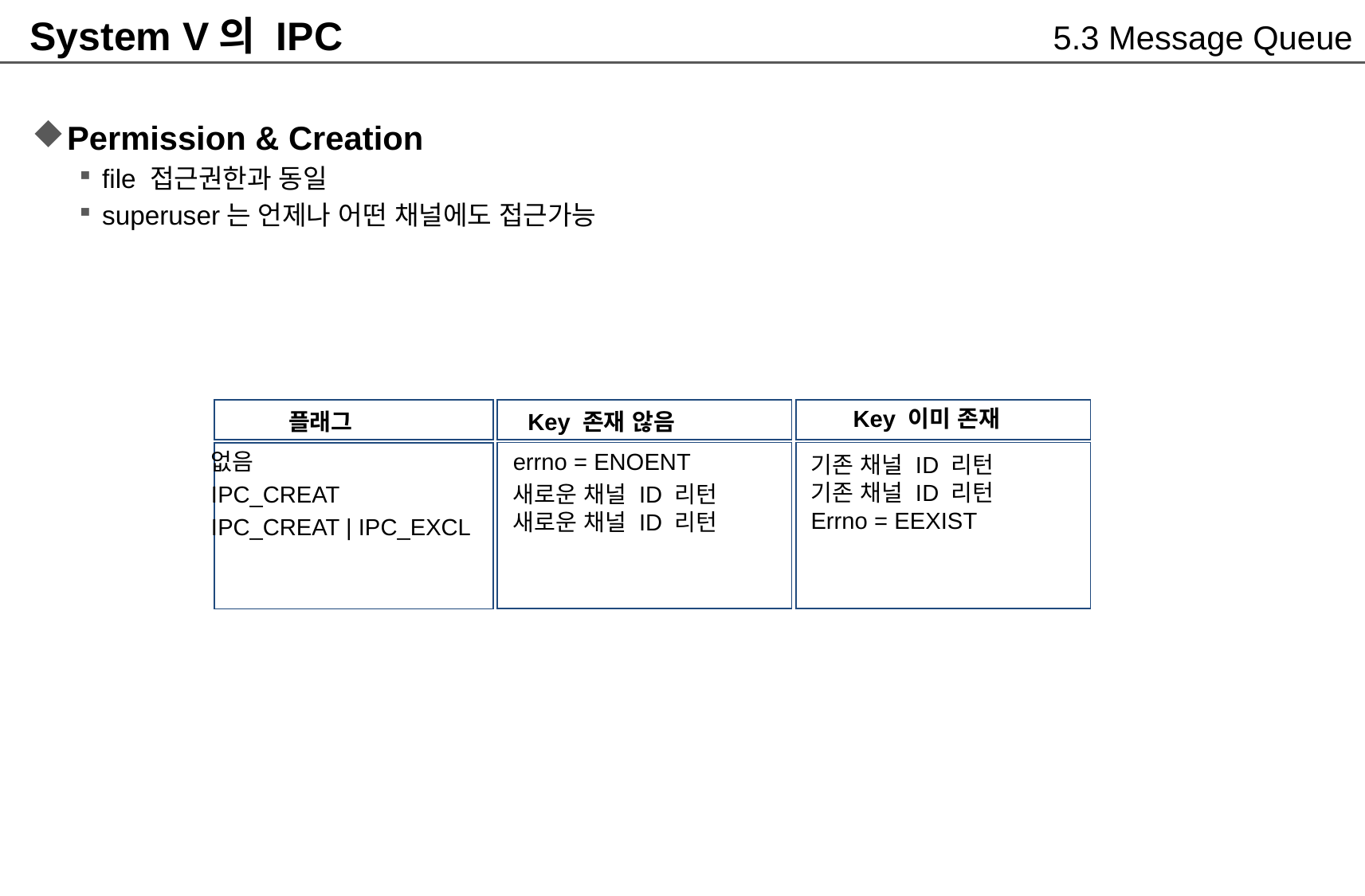

# System V의 IPC
5.3 Message Queue

Permission & Creation
file 접근권한과 동일
superuser는 언제나 어떤 채널에도 접근가능

Key 이미 존재

플래그
Key 존재 않음
errno = ENOENT
새로운 채널 ID 리턴
새로운 채널 ID 리턴

없음
IPC_CREAT
IPC_CREAT | IPC_EXCL

기존 채널 ID 리턴
기존 채널 ID 리턴
Errno = EEXIST